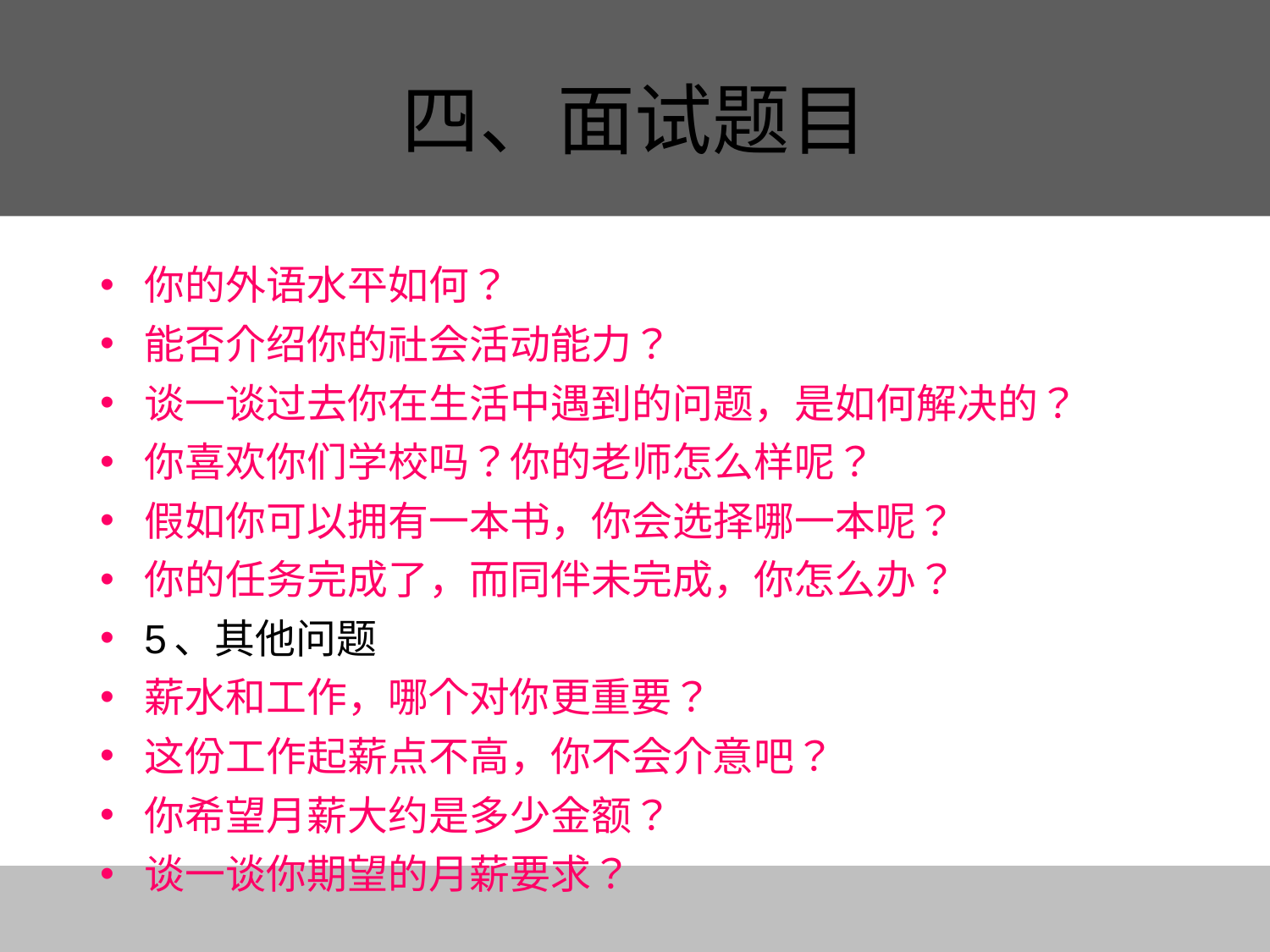

# 四、面试题目
你的外语水平如何？
能否介绍你的社会活动能力？
谈一谈过去你在生活中遇到的问题，是如何解决的？
你喜欢你们学校吗？你的老师怎么样呢？
假如你可以拥有一本书，你会选择哪一本呢？
你的任务完成了，而同伴未完成，你怎么办？
5、其他问题
薪水和工作，哪个对你更重要？
这份工作起薪点不高，你不会介意吧？
你希望月薪大约是多少金额？
谈一谈你期望的月薪要求？